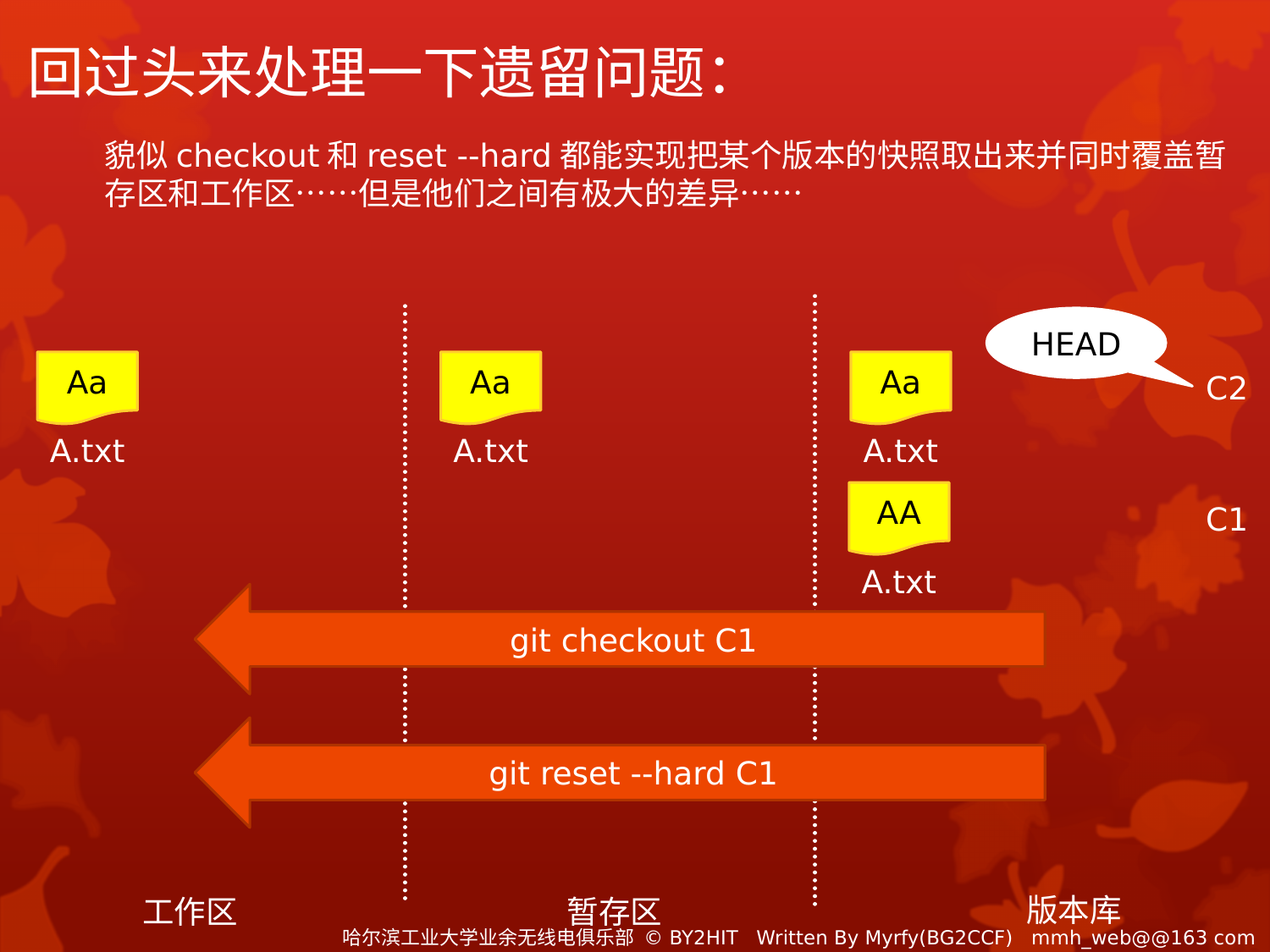

# 回过头来处理一下遗留问题：
貌似checkout和reset --hard都能实现把某个版本的快照取出来并同时覆盖暂存区和工作区……但是他们之间有极大的差异……
HEAD
Aa
A.txt
Aa
A.txt
Aa
A.txt
C2
AA
A.txt
C1
git checkout C1
git reset --hard C1
版本库
工作区
暂存区